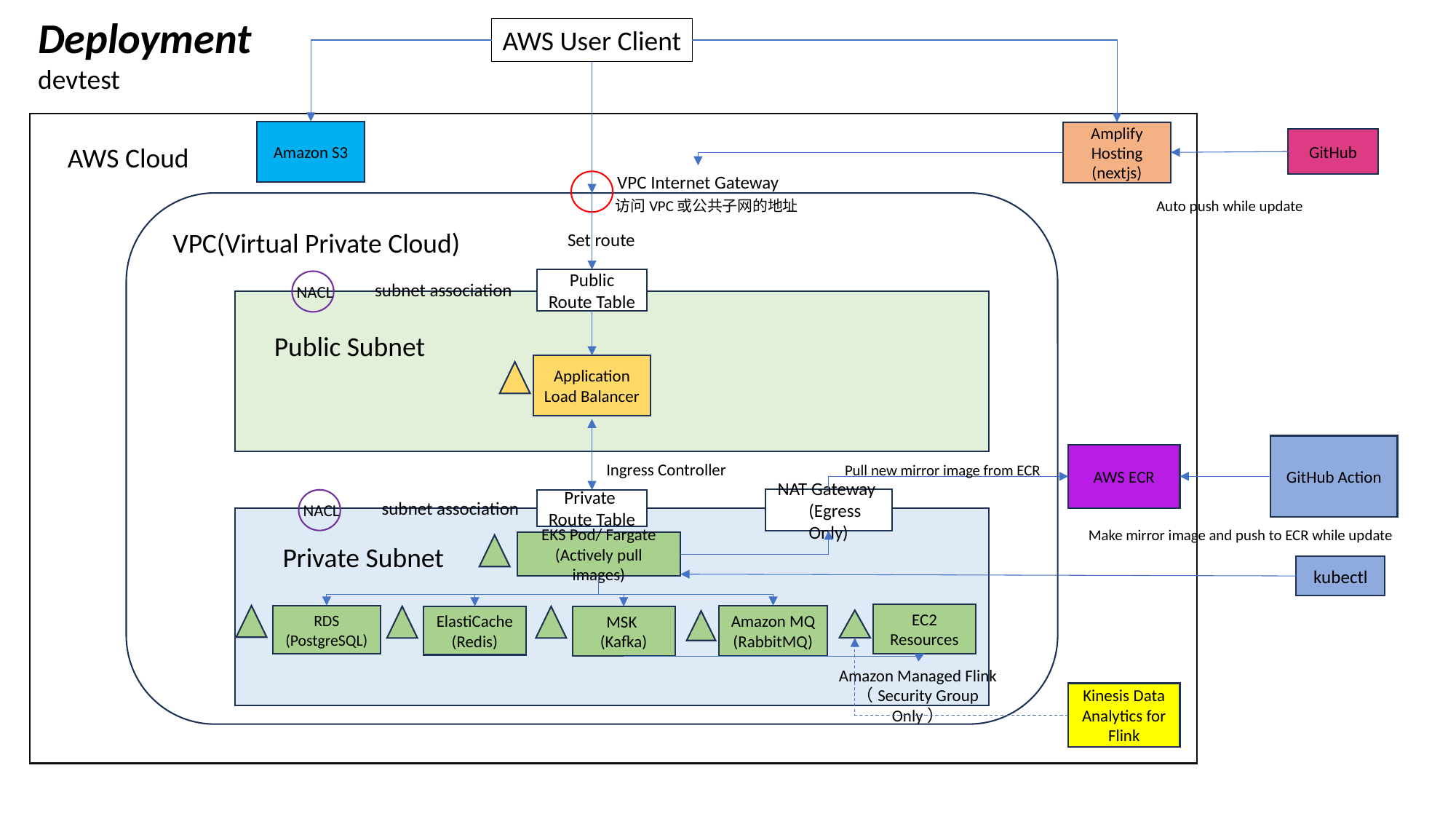

Deployment
devtest
AWS User Client

Amazon S3
Amplify Hosting (nextjs)
GitHub
AWS Cloud
VPC Internet Gateway

Auto push while update
访问VPC或公共子网的地址

VPC(Virtual Private Cloud)
Set route
Public Route Table

subnet association
NACL

Public Subnet
Application Load Balancer

GitHub Action
AWS ECR
Ingress Controller
Pull new mirror image from ECR
NAT Gateway     (Egress Only)

Private  Route Table
subnet association
NACL

Make mirror image and push to ECR while update
EKS Pod/ Fargate (Actively pull images)
Private Subnet

kubectl
EC2 Resources
RDS (PostgreSQL)
Amazon MQ (RabbitMQ)

ElastiCache (Redis)
MSK  (Kafka)

Amazon Managed Flink （Security Group Only）
Kinesis Data Analytics for Flink